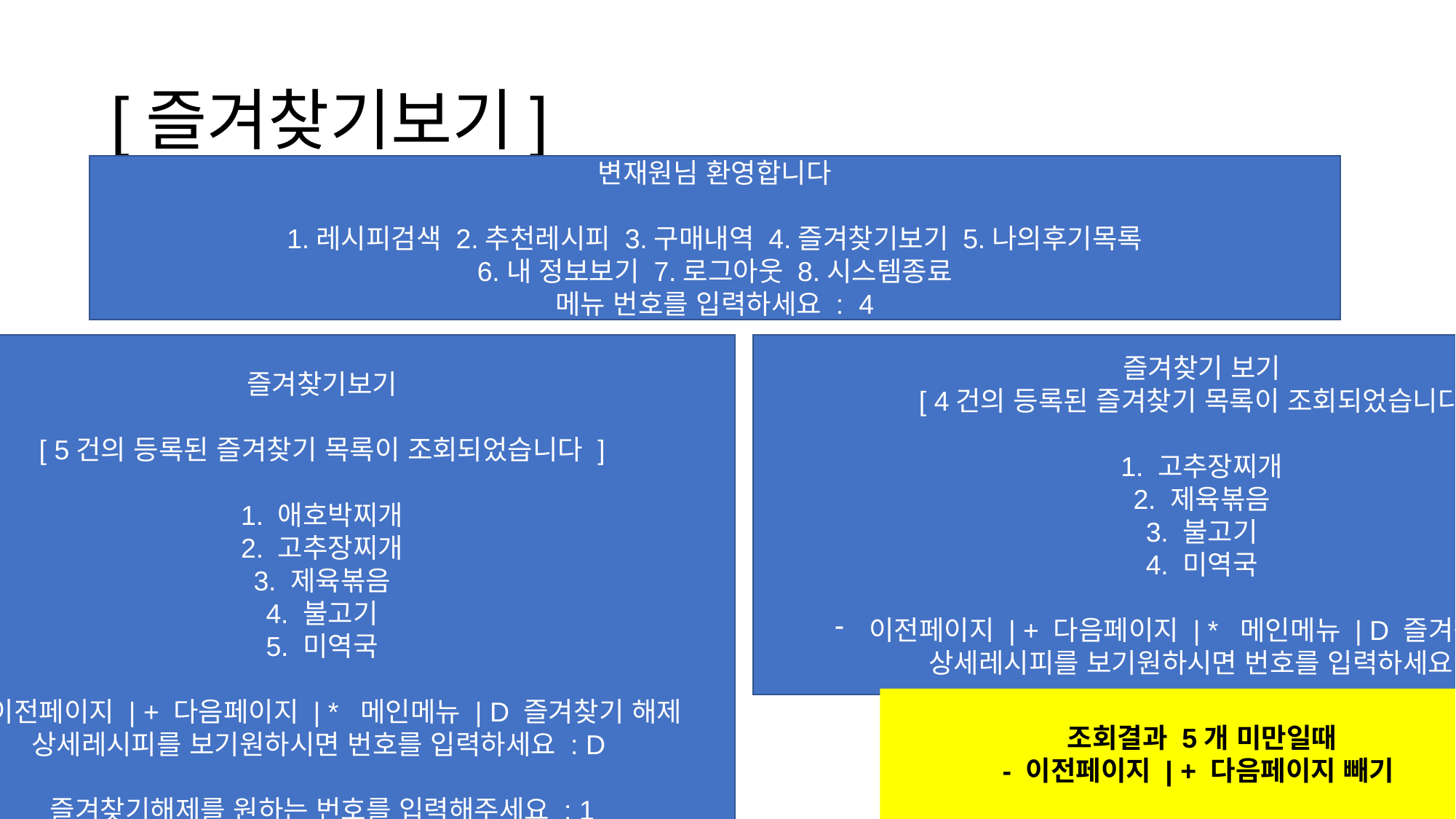

# [즐겨찾기보기]
변재원님 환영합니다

1.레시피검색 2.추천레시피 3.구매내역 4.즐겨찾기보기 5.나의후기목록
6.내 정보보기 7.로그아웃 8.시스템종료
메뉴 번호를 입력하세요 :  4
즐겨찾기보기

[ 5건의 등록된 즐겨찾기 목록이 조회되었습니다 ]

1. 애호박찌개
2. 고추장찌개
3. 제육볶음
4. 불고기
5. 미역국

이전페이지 | + 다음페이지 | *  메인메뉴 | D 즐겨찾기 해제
상세레시피를 보기원하시면 번호를 입력하세요 : D

즐겨찾기해제를 원하는 번호를 입력해주세요 : 1
삭제되었습니다!
즐겨찾기 보기
[ 4건의 등록된 즐겨찾기 목록이 조회되었습니다 ]

1. 고추장찌개
2. 제육볶음
3. 불고기
4. 미역국

이전페이지 | + 다음페이지 | *  메인메뉴 | D 즐겨찾기 해제
상세레시피를 보기원하시면 번호를 입력하세요 :
조회결과 5개 미만일때
- 이전페이지 | + 다음페이지 빼기
목록 다시 조회